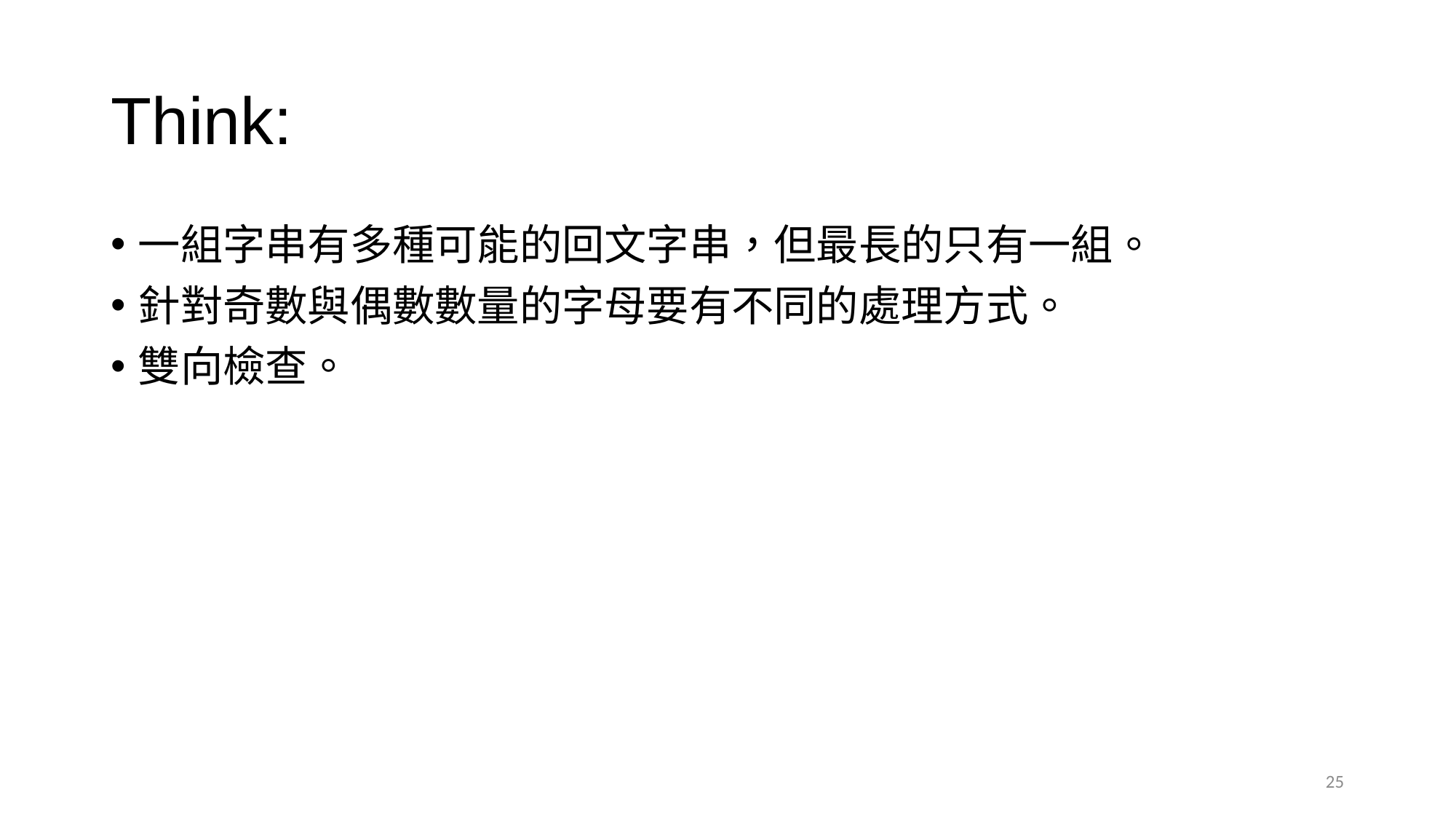

# Think:
一組字串有多種可能的回文字串，但最長的只有一組。
針對奇數與偶數數量的字母要有不同的處理方式。
雙向檢查。

25